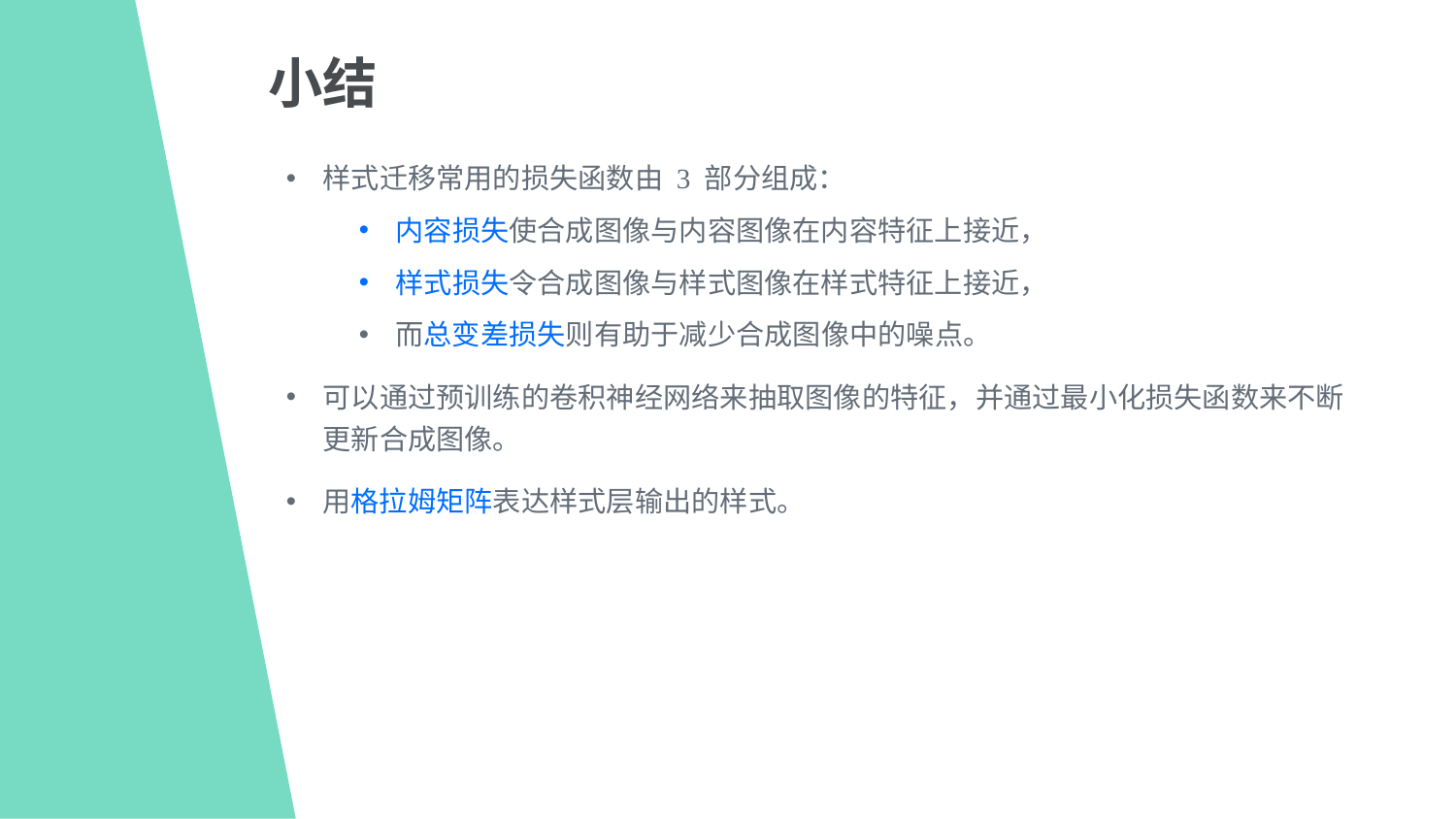

小结
样式迁移常用的损失函数由 3 部分组成：
内容损失使合成图像与内容图像在内容特征上接近，
样式损失令合成图像与样式图像在样式特征上接近，
而总变差损失则有助于减少合成图像中的噪点。
可以通过预训练的卷积神经网络来抽取图像的特征，并通过最小化损失函数来不断更新合成图像。
用格拉姆矩阵表达样式层输出的样式。